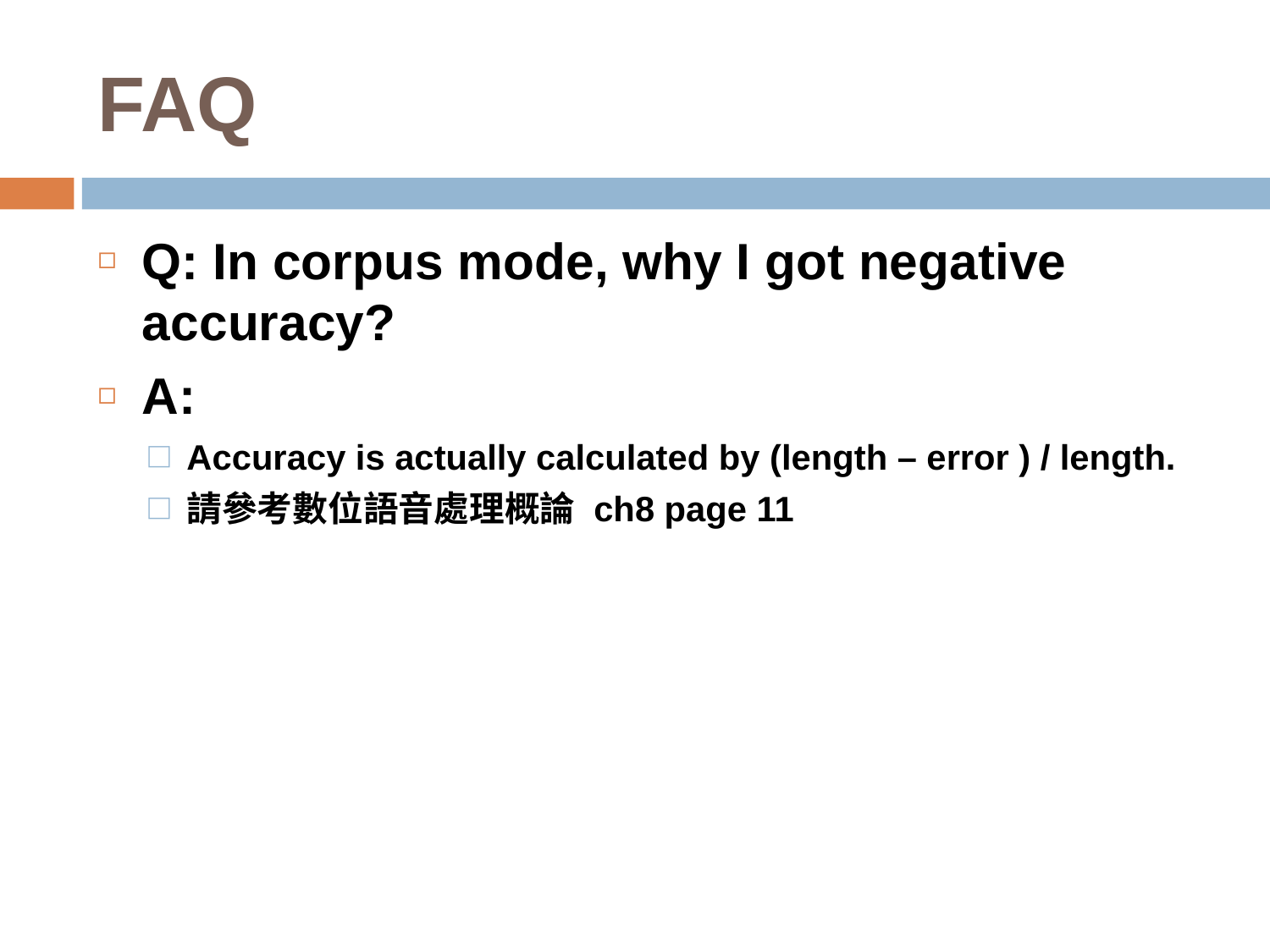

# FAQ
Q: In corpus mode, why I got negative accuracy?
A:
Accuracy is actually calculated by (length – error ) / length.
請參考數位語音處理概論 ch8 page 11